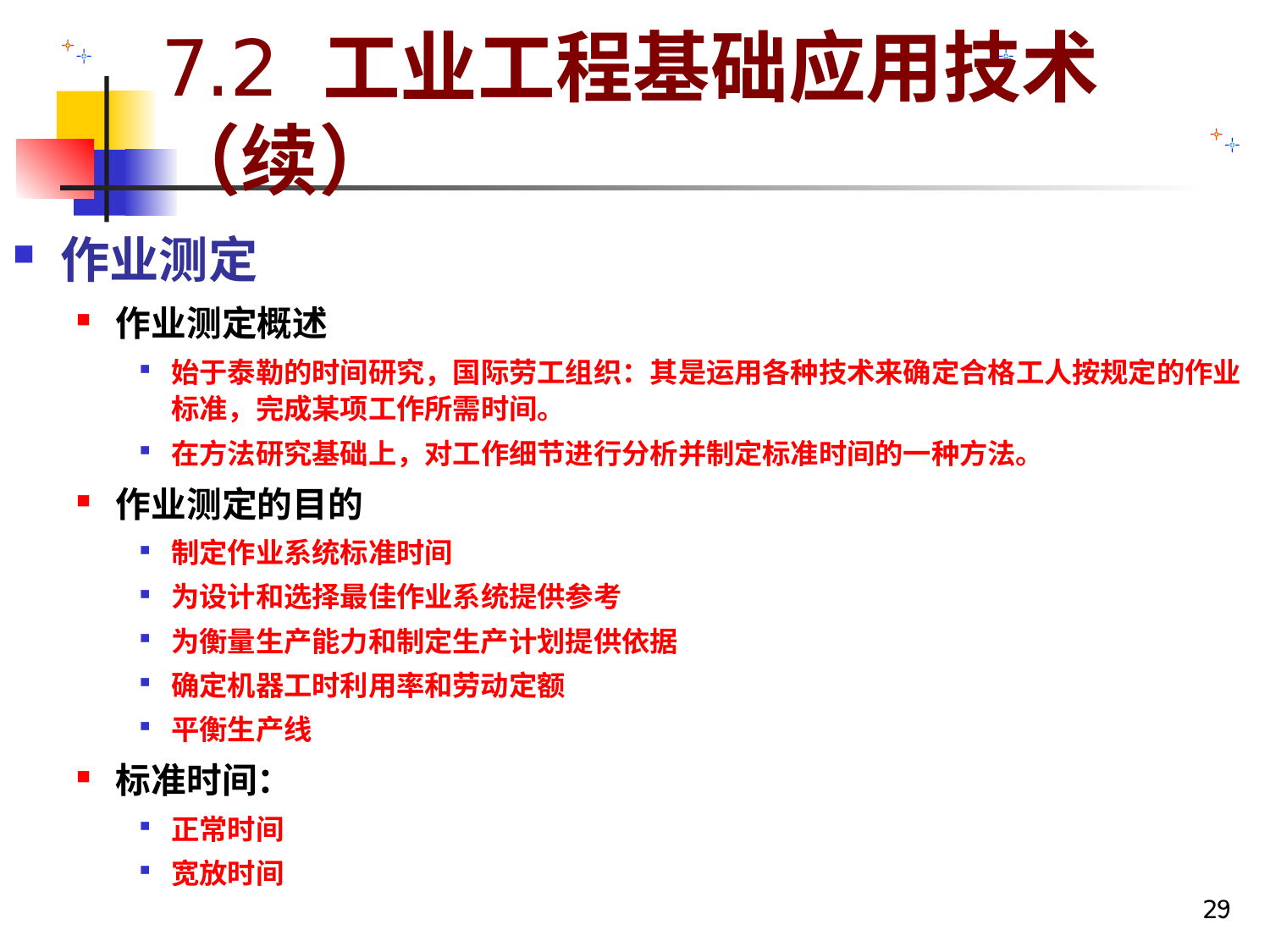

# 7.2 工业工程基础应用技术 （续）
作业测定
作业测定概述
始于泰勒的时间研究，国际劳工组织：其是运用各种技术来确定合格工人按规定的作业标准，完成某项工作所需时间。
在方法研究基础上，对工作细节进行分析并制定标准时间的一种方法。
作业测定的目的
制定作业系统标准时间
为设计和选择最佳作业系统提供参考
为衡量生产能力和制定生产计划提供依据
确定机器工时利用率和劳动定额
平衡生产线
标准时间：
正常时间
宽放时间
29